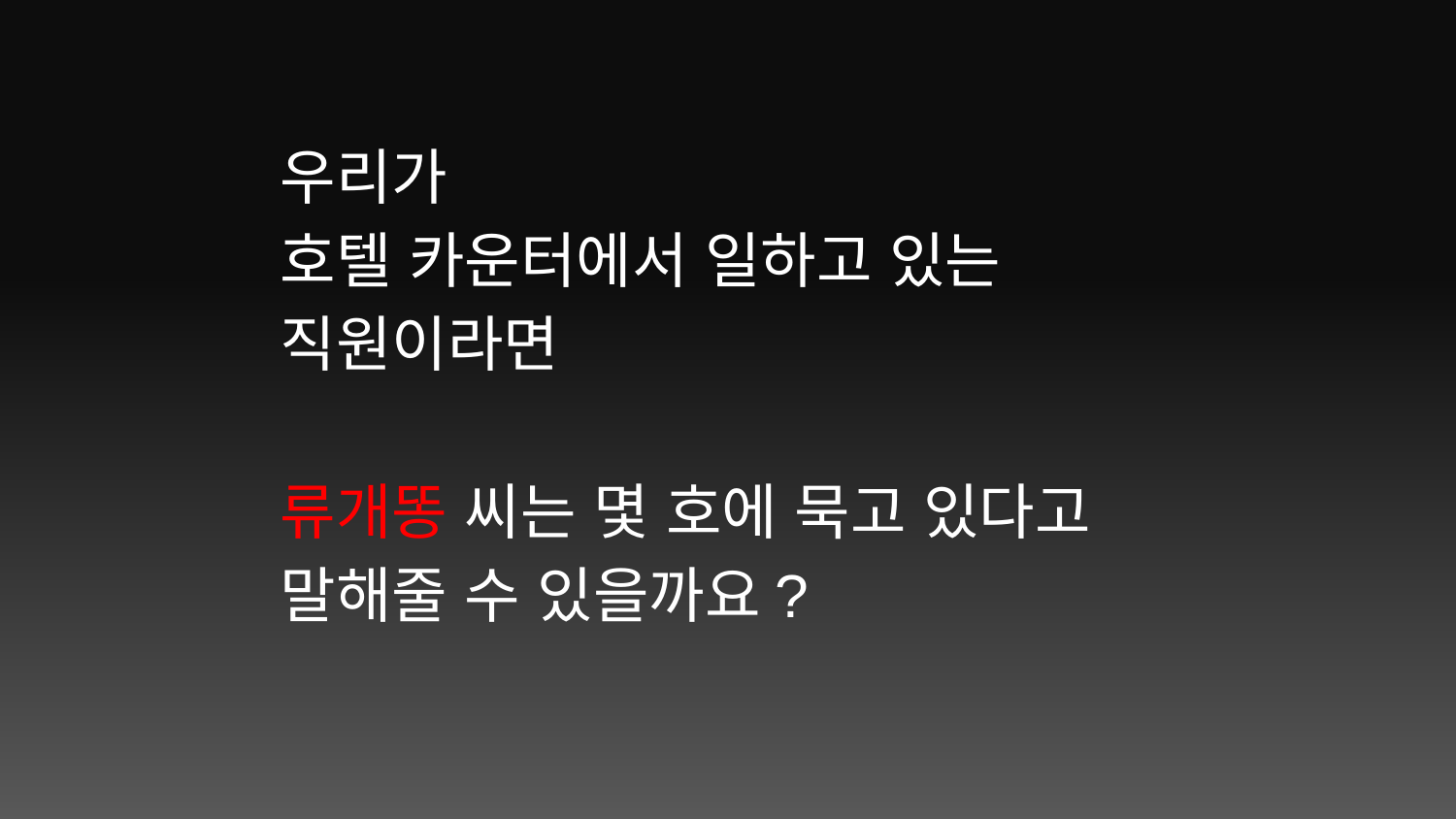

우리가
호텔 카운터에서 일하고 있는 직원이라면

류개똥 씨는 몇 호에 묵고 있다고
말해줄 수 있을까요?